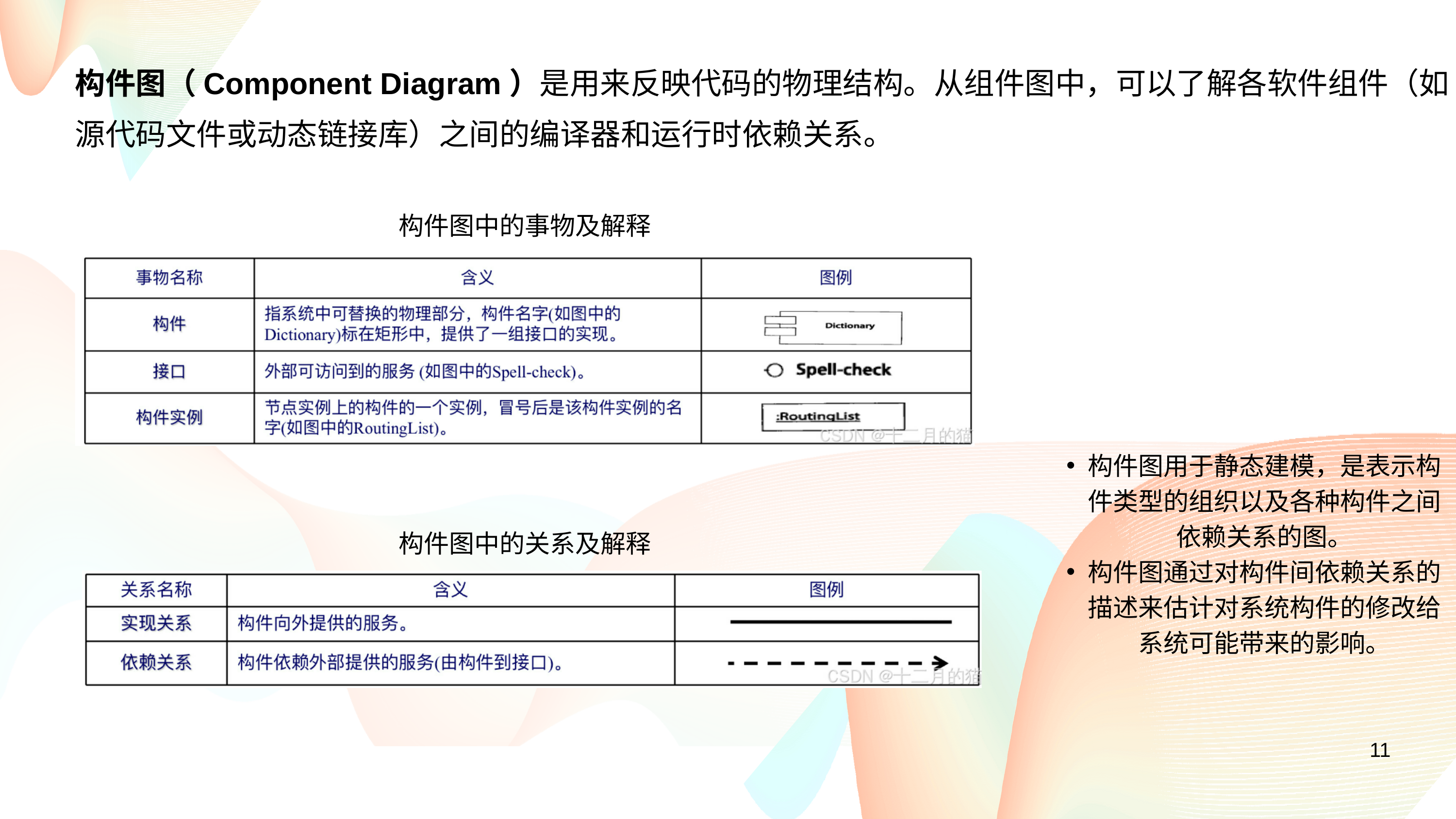

构件图（Component Diagram）是用来反映代码的物理结构。从组件图中，可以了解各软件组件（如源代码文件或动态链接库）之间的编译器和运行时依赖关系。
构件图中的事物及解释

构件图用于静态建模，是表示构件类型的组织以及各种构件之间依赖关系的图。
构件图通过对构件间依赖关系的描述来估计对系统构件的修改给系统可能带来的影响。

构件图中的关系及解释

11